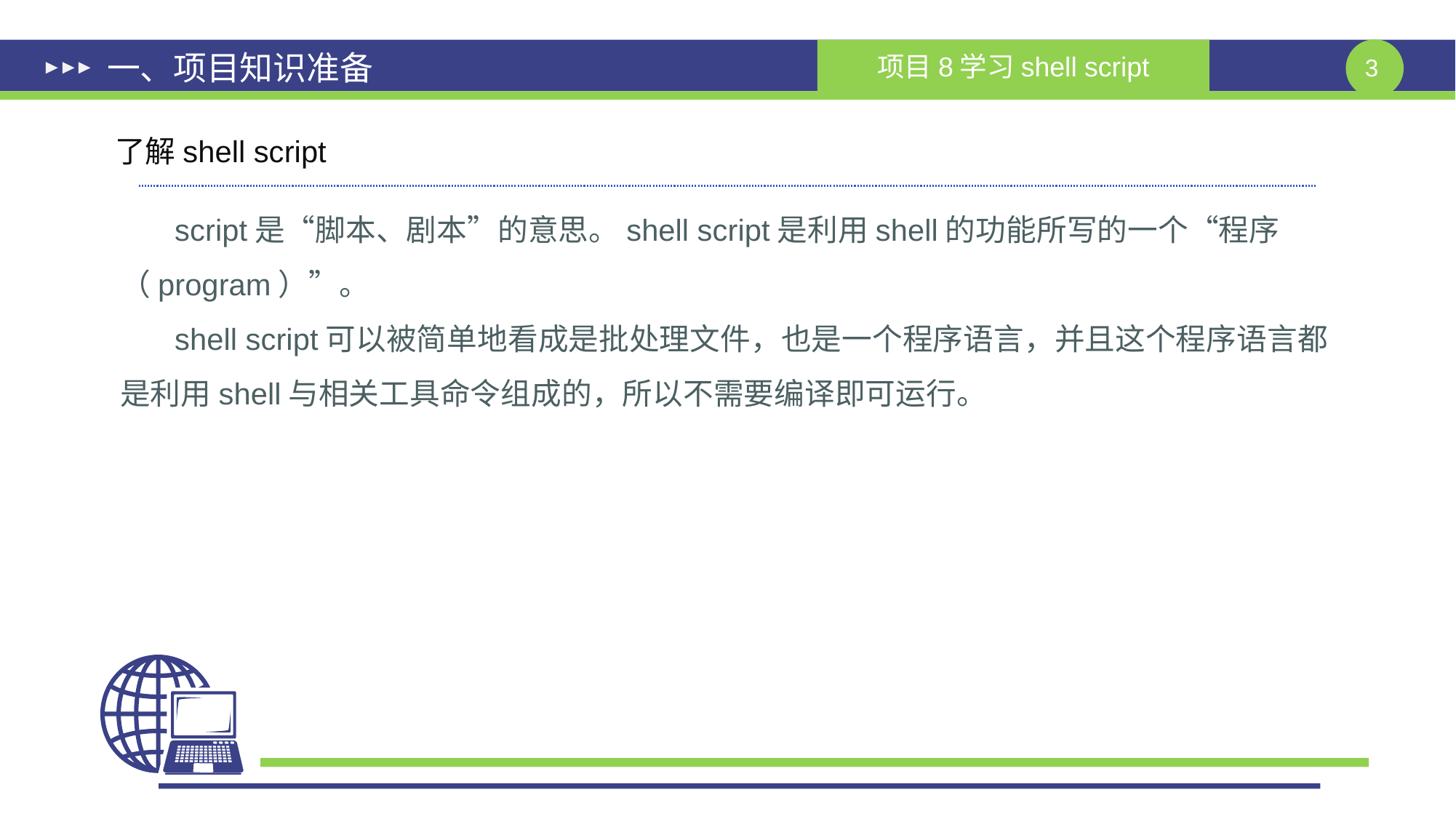

# 一、项目知识准备
了解shell script

script是“脚本、剧本”的意思。shell script是利用shell的功能所写的一个“程序（program）”。
shell script可以被简单地看成是批处理文件，也是一个程序语言，并且这个程序语言都是利用shell与相关工具命令组成的，所以不需要编译即可运行。